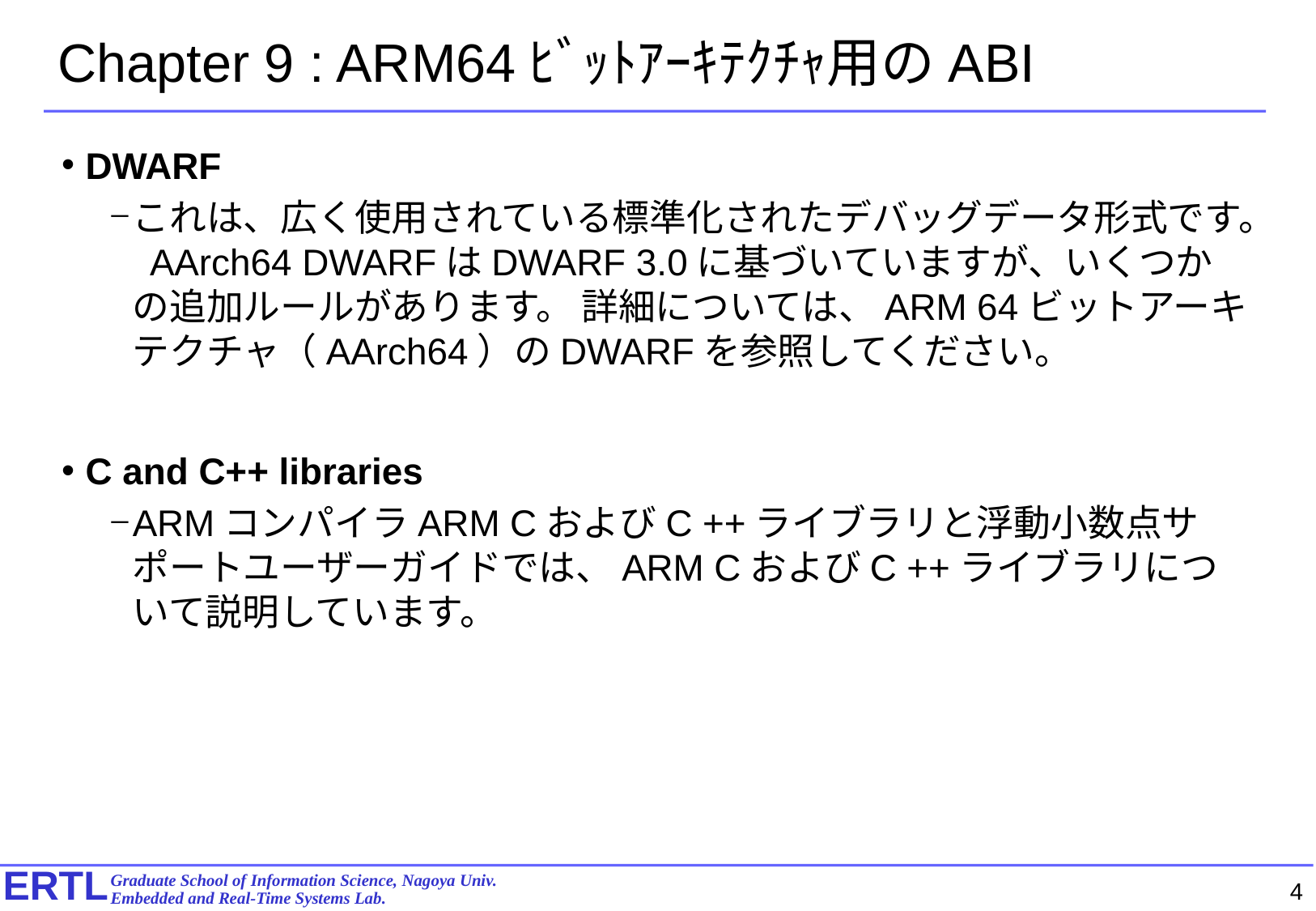

# Chapter 9 : ARM64ﾋﾞｯﾄｱｰｷﾃｸﾁｬ用のABI
DWARF
これは、広く使用されている標準化されたデバッグデータ形式です。 AArch64 DWARFはDWARF 3.0に基づいていますが、いくつかの追加ルールがあります。 詳細については、ARM 64ビットアーキテクチャ（AArch64）のDWARFを参照してください。

C and C++ libraries
ARMコンパイラARM CおよびC ++ライブラリと浮動小数点サポートユーザーガイドでは、ARM CおよびC ++ライブラリについて説明しています。
4